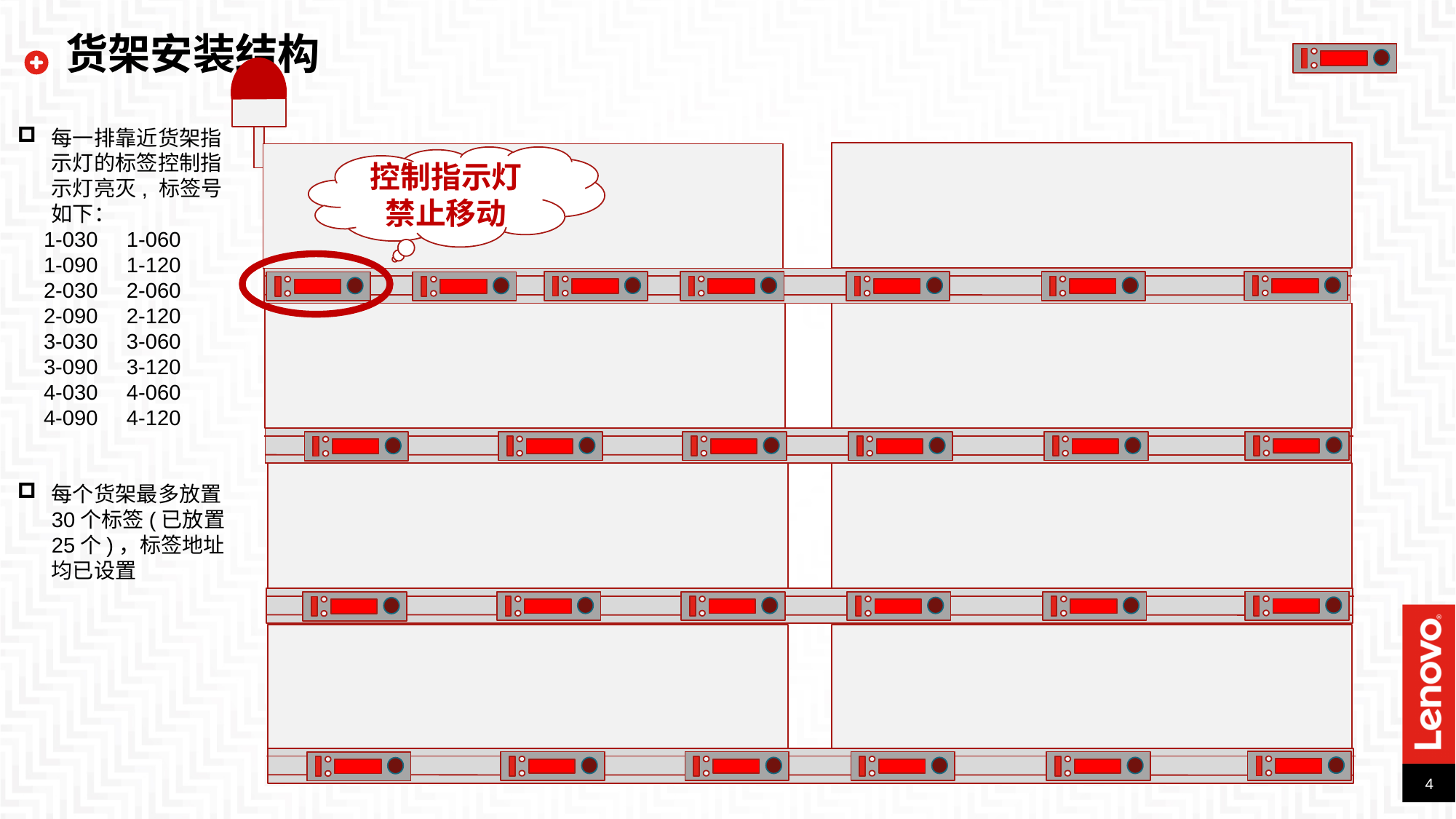

# 货架安装结构

每一排靠近货架指示灯的标签控制指示灯亮灭, 标签号如下：
　1-030	1-060
　1-090	1-120
　2-030	2-060
　2-090	2-120
　3-030	3-060
　3-090	3-120
　4-030	4-060
　4-090	4-120

每个货架最多放置30个标签(已放置25个)，标签地址均已设置

控制指示灯禁止移动